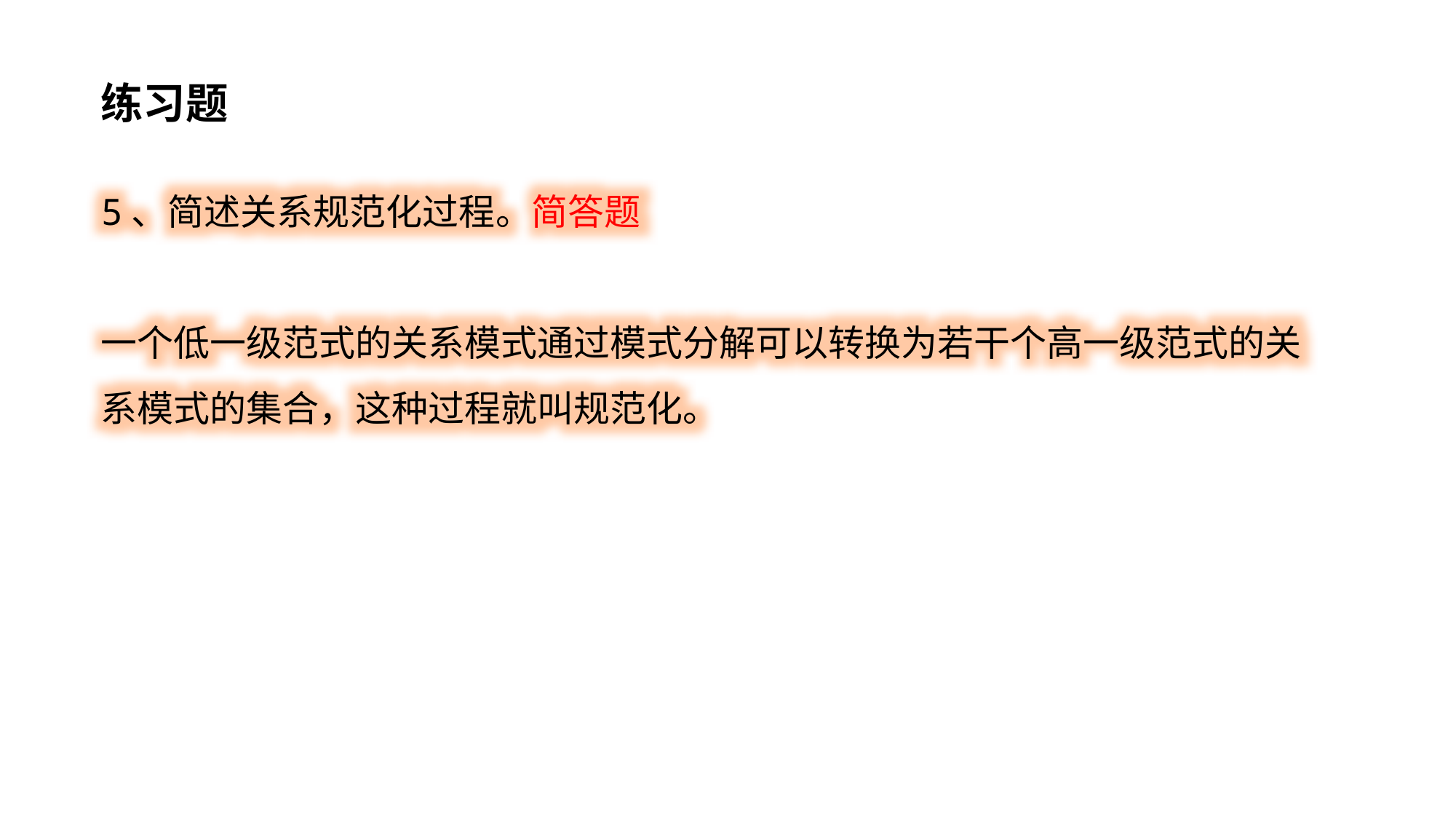

练习题
5、简述关系规范化过程。简答题

一个低一级范式的关系模式通过模式分解可以转换为若干个高一级范式的关系模式的集合，这种过程就叫规范化。